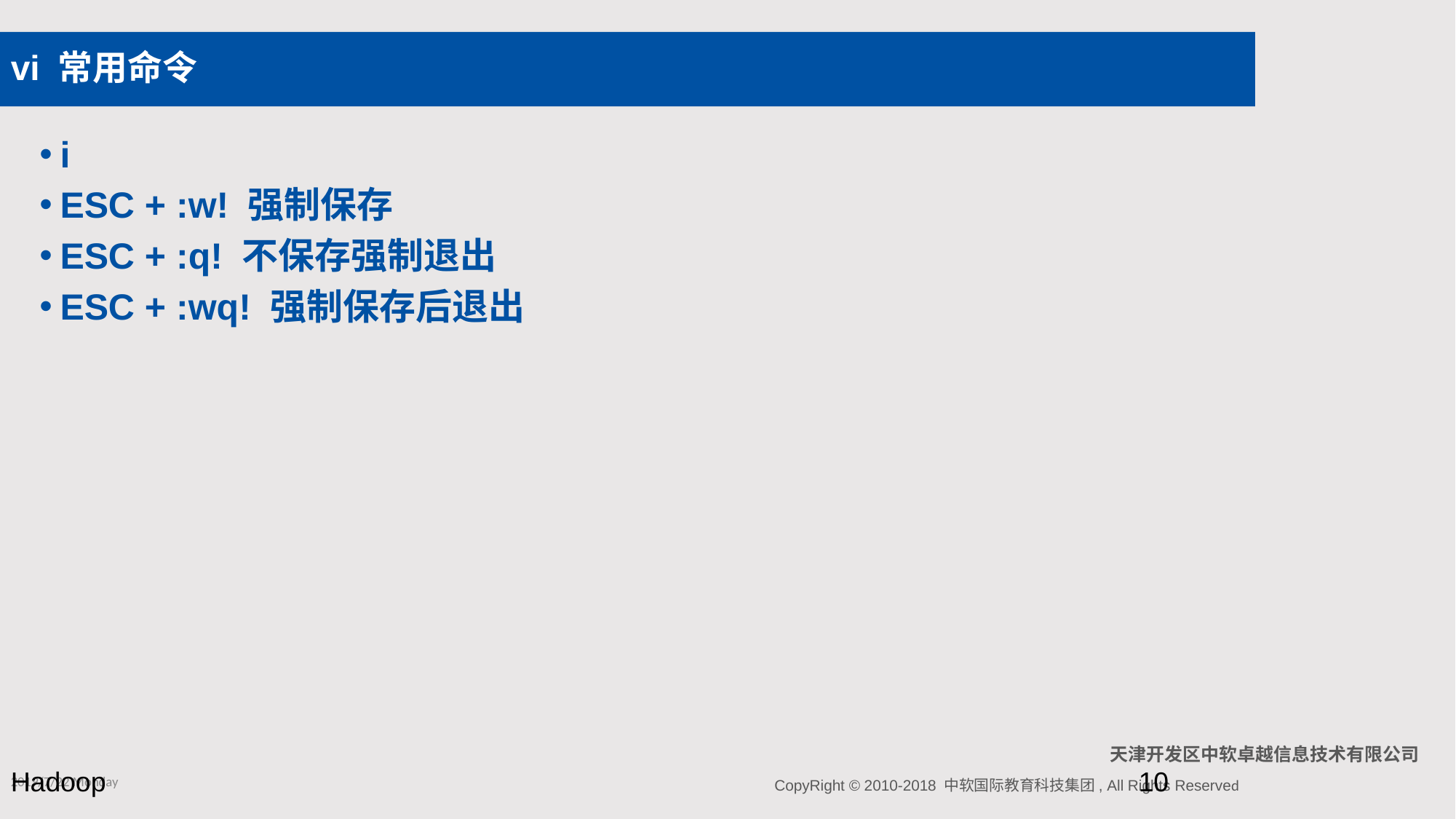

# vi 常用命令
i
ESC + :w! 强制保存
ESC + :q! 不保存强制退出
ESC + :wq! 强制保存后退出
2019/7/22 Monday
Hadoop
10